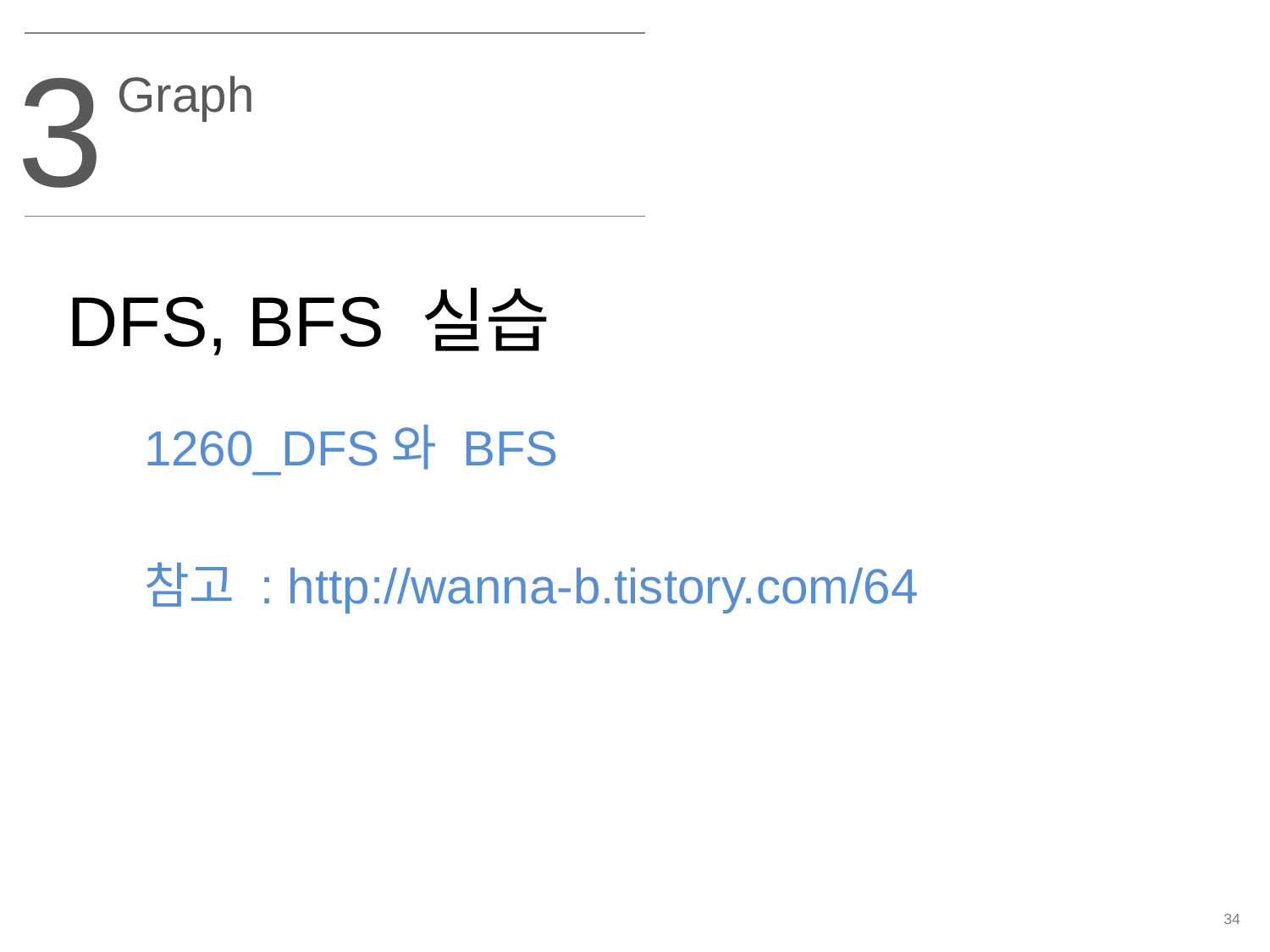

3
Graph
DFS, BFS 실습
1260_DFS와 BFS
참고 : http://wanna-b.tistory.com/64